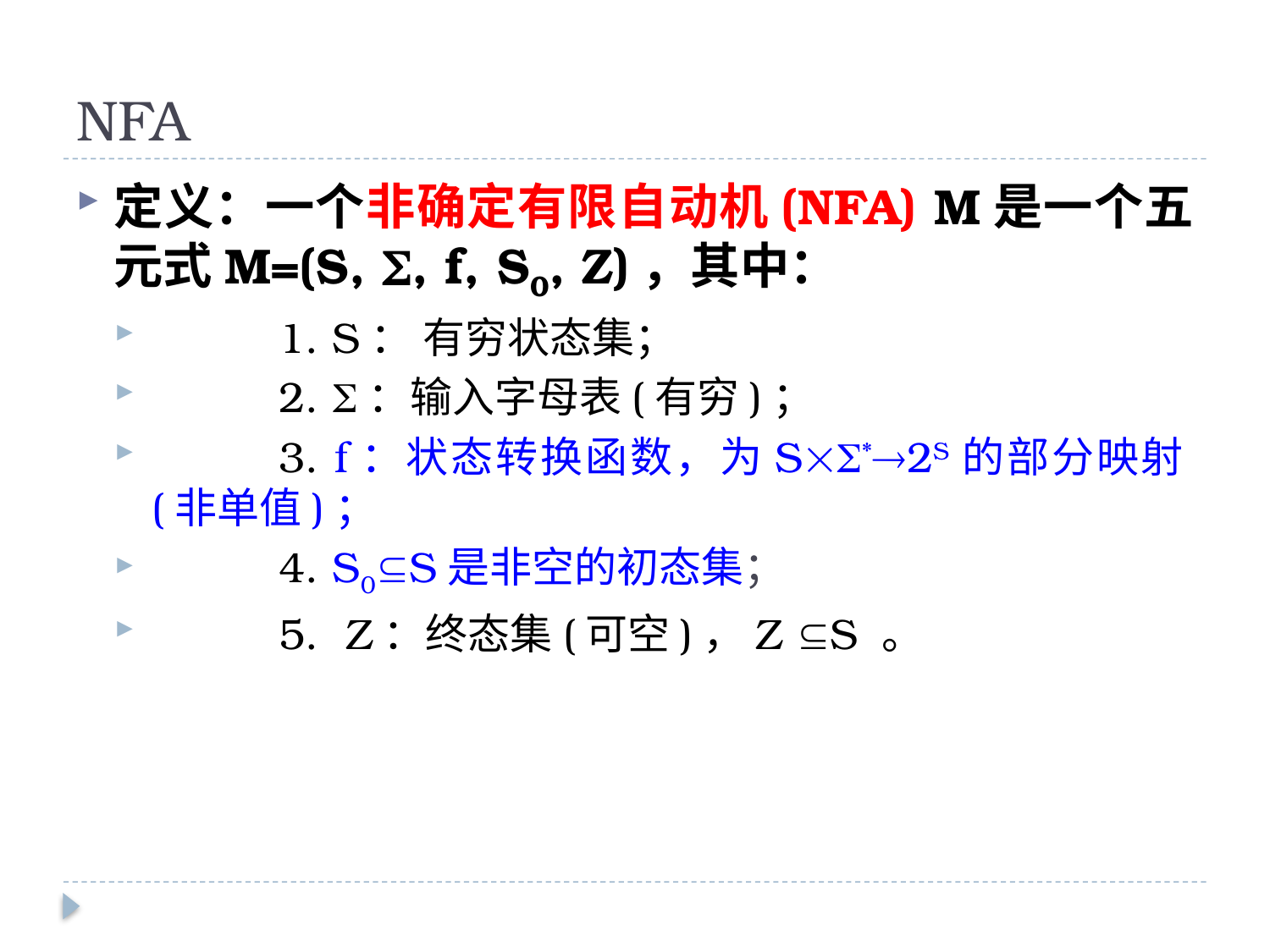

# NFA
定义：一个非确定有限自动机(NFA) M是一个五元式M=(S, Σ, f, S0, Z)，其中：
	1. S： 有穷状态集；
	2. Σ：输入字母表(有穷)；
	3. f：状态转换函数，为S×Σ*→2S的部分映射(非单值)；
	4. S0⊆S是非空的初态集；
	5.  Z：终态集(可空)，Z ⊆S 。